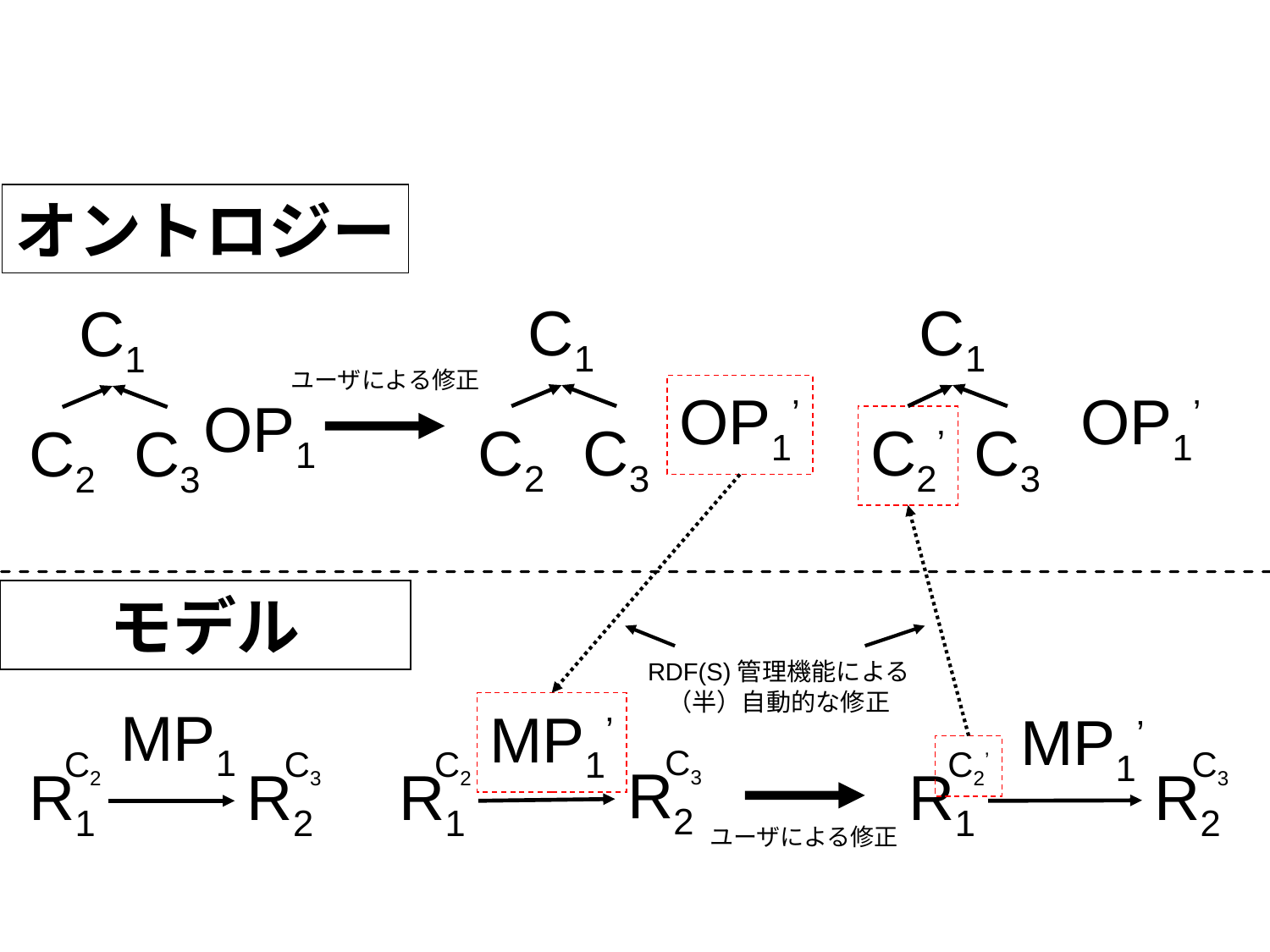

オントロジー
C1
C1
C1
ユーザによる修正
OP1’
OP1’
OP1
C2
C3
C2’
C3
C2
C3

モデル

RDF(S)管理機能による
（半）自動的な修正
MP1
MP1’
MP1’
C3
C3
C2
C3
C2
C2’
R2
R2
R1
R2
R1
R1

ユーザによる修正